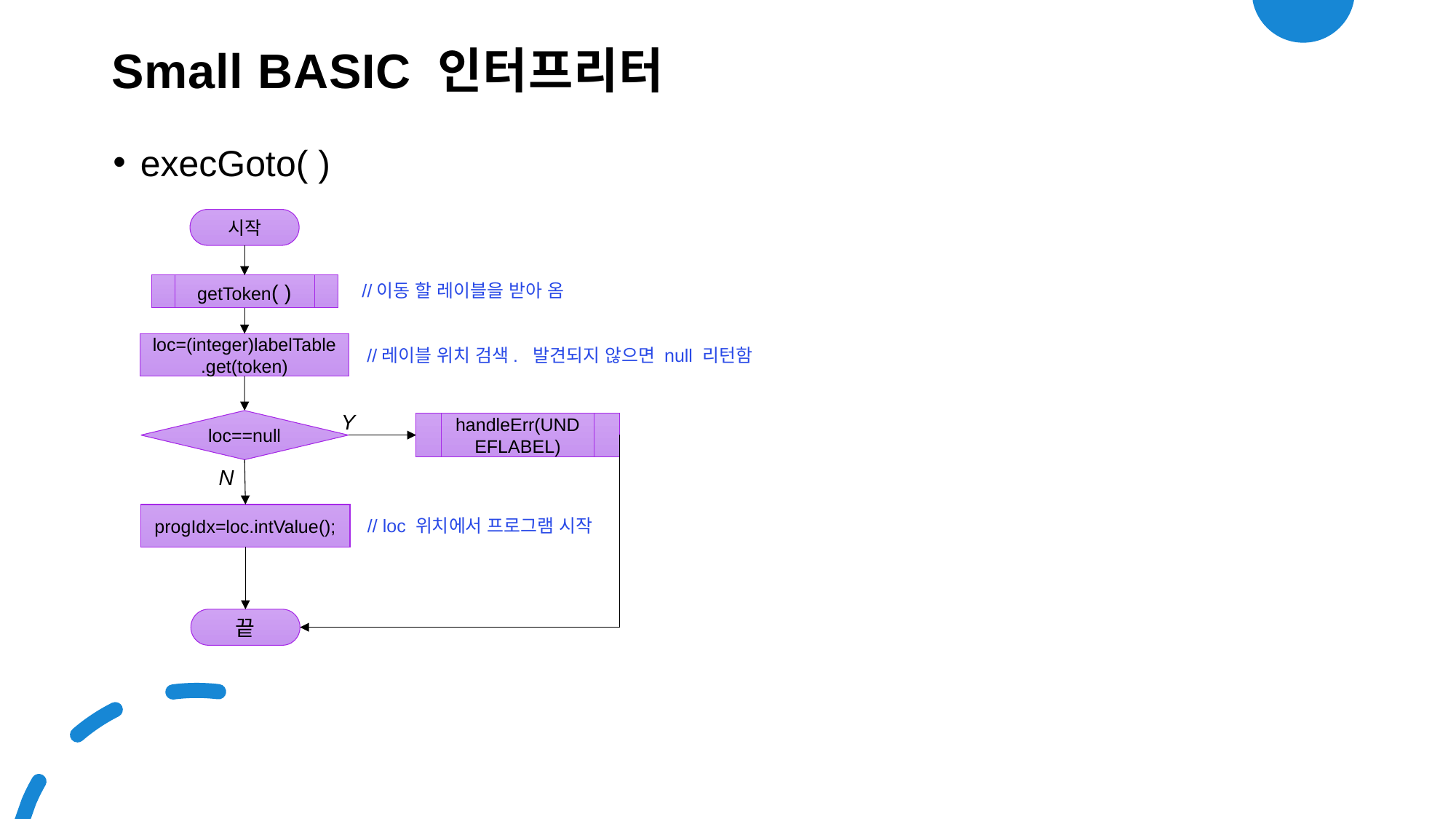

# Small BASIC 인터프리터
execGoto( )

시작
//이동 할 레이블을 받아 옴
getToken( )
loc=(integer)labelTable.get(token)
//레이블 위치 검색.  발견되지 않으면 null 리턴함

Y
loc==null
handleErr(UNDEFLABEL)

N
progIdx=loc.intValue();
// loc 위치에서 프로그램 시작
끝